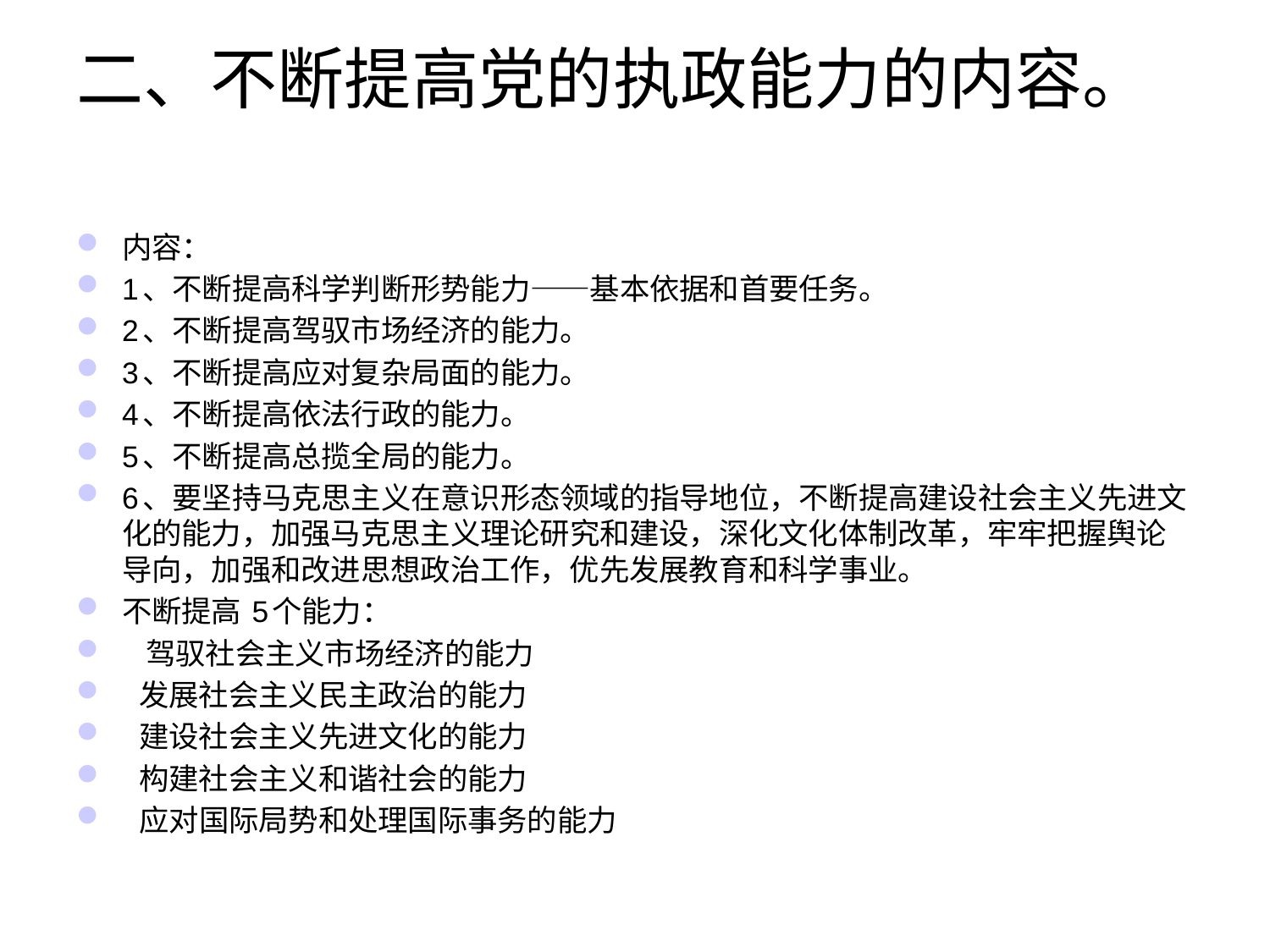

# 二、不断提高党的执政能力的内容。
内容：
1、不断提高科学判断形势能力——基本依据和首要任务。
2、不断提高驾驭市场经济的能力。
3、不断提高应对复杂局面的能力。
4、不断提高依法行政的能力。
5、不断提高总揽全局的能力。
6、要坚持马克思主义在意识形态领域的指导地位，不断提高建设社会主义先进文化的能力，加强马克思主义理论研究和建设，深化文化体制改革，牢牢把握舆论导向，加强和改进思想政治工作，优先发展教育和科学事业。
不断提高 5个能力：
   驾驭社会主义市场经济的能力
  发展社会主义民主政治的能力
  建设社会主义先进文化的能力
  构建社会主义和谐社会的能力
  应对国际局势和处理国际事务的能力